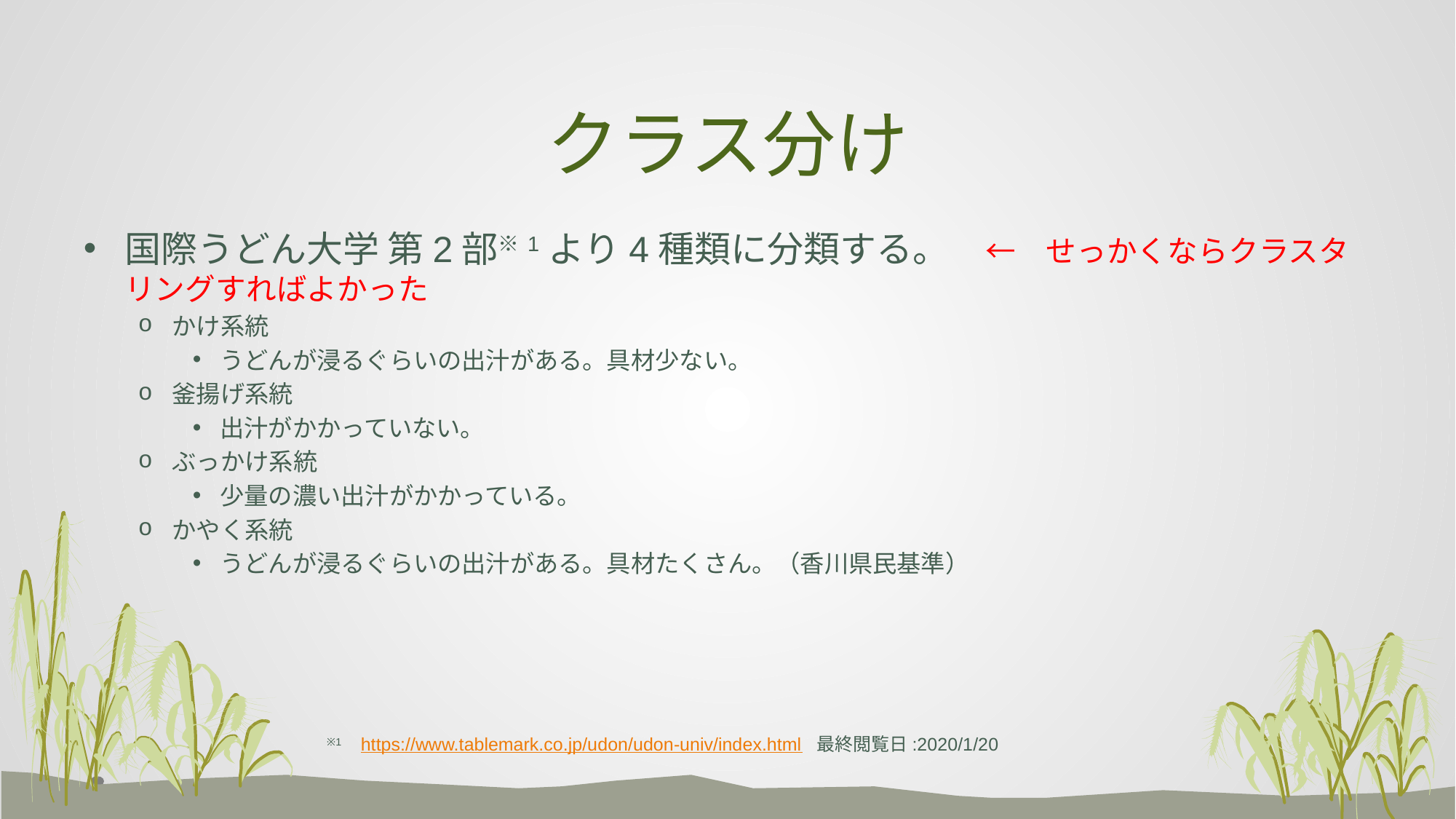

# クラス分け
国際うどん大学 第2部※1より4種類に分類する。　←　せっかくならクラスタリングすればよかった
かけ系統
うどんが浸るぐらいの出汁がある。具材少ない。
釜揚げ系統
出汁がかかっていない。
ぶっかけ系統
少量の濃い出汁がかかっている。
かやく系統
うどんが浸るぐらいの出汁がある。具材たくさん。（香川県民基準）
※1　https://www.tablemark.co.jp/udon/udon-univ/index.html  最終閲覧日:2020/1/20